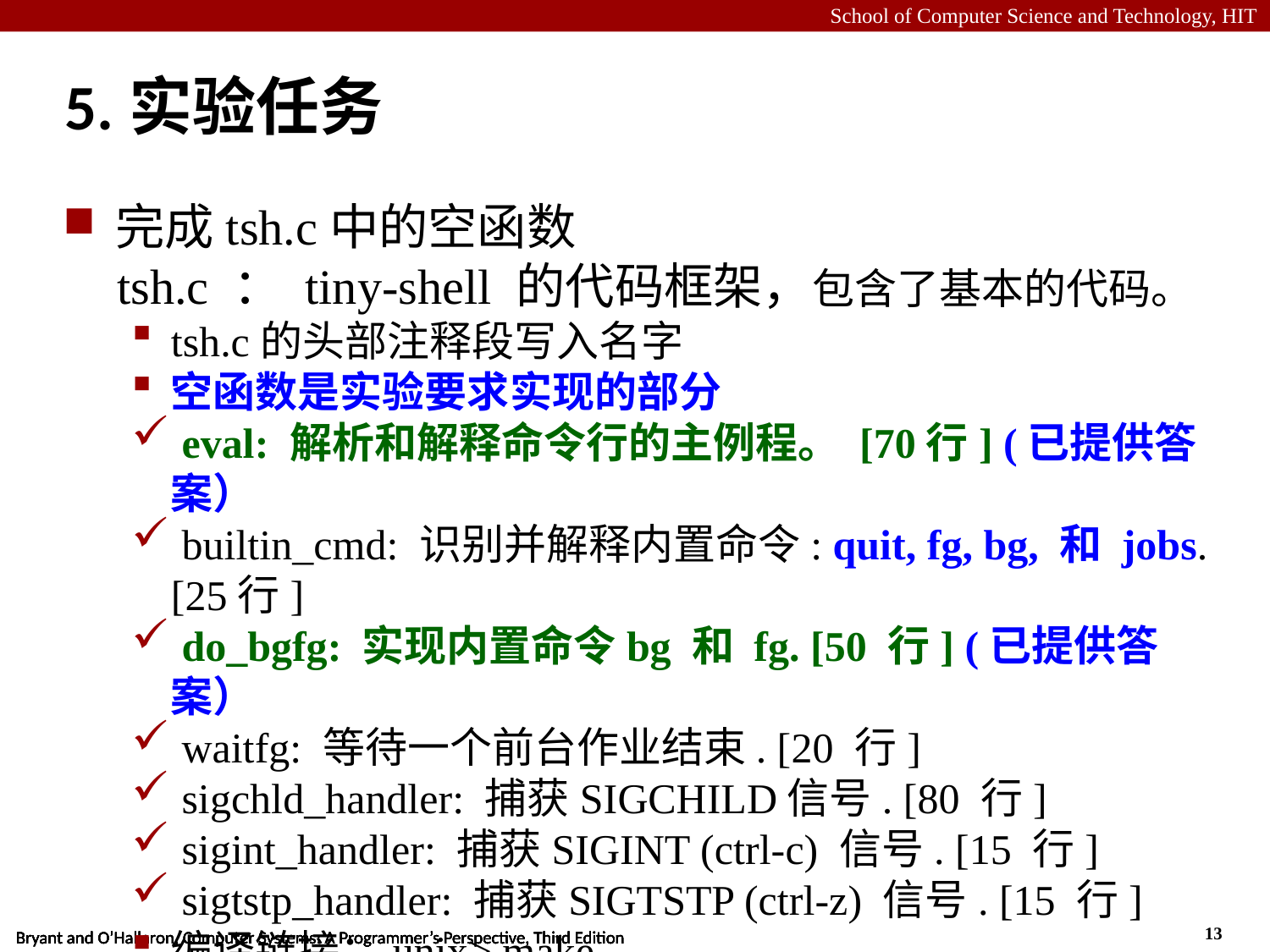

# 5.实验任务
完成tsh.c中的空函数
    tsh.c ： tiny-shell 的代码框架，包含了基本的代码。
tsh.c的头部注释段写入名字
空函数是实验要求实现的部分
 eval: 解析和解释命令行的主例程。 [70行] (已提供答案）
 builtin_cmd: 识别并解释内置命令: quit, fg, bg, 和 jobs. [25行]
 do_bgfg: 实现内置命令bg 和 fg. [50 行] (已提供答案）
 waitfg: 等待一个前台作业结束. [20 行]
 sigchld_handler: 捕获SIGCHILD信号. [80 行]
 sigint_handler: 捕获SIGINT (ctrl-c) 信号. [15 行]
 sigtstp_handler: 捕获SIGTSTP (ctrl-z) 信号. [15 行]
编译链接：unix> make
运        行：unix> ./tsh